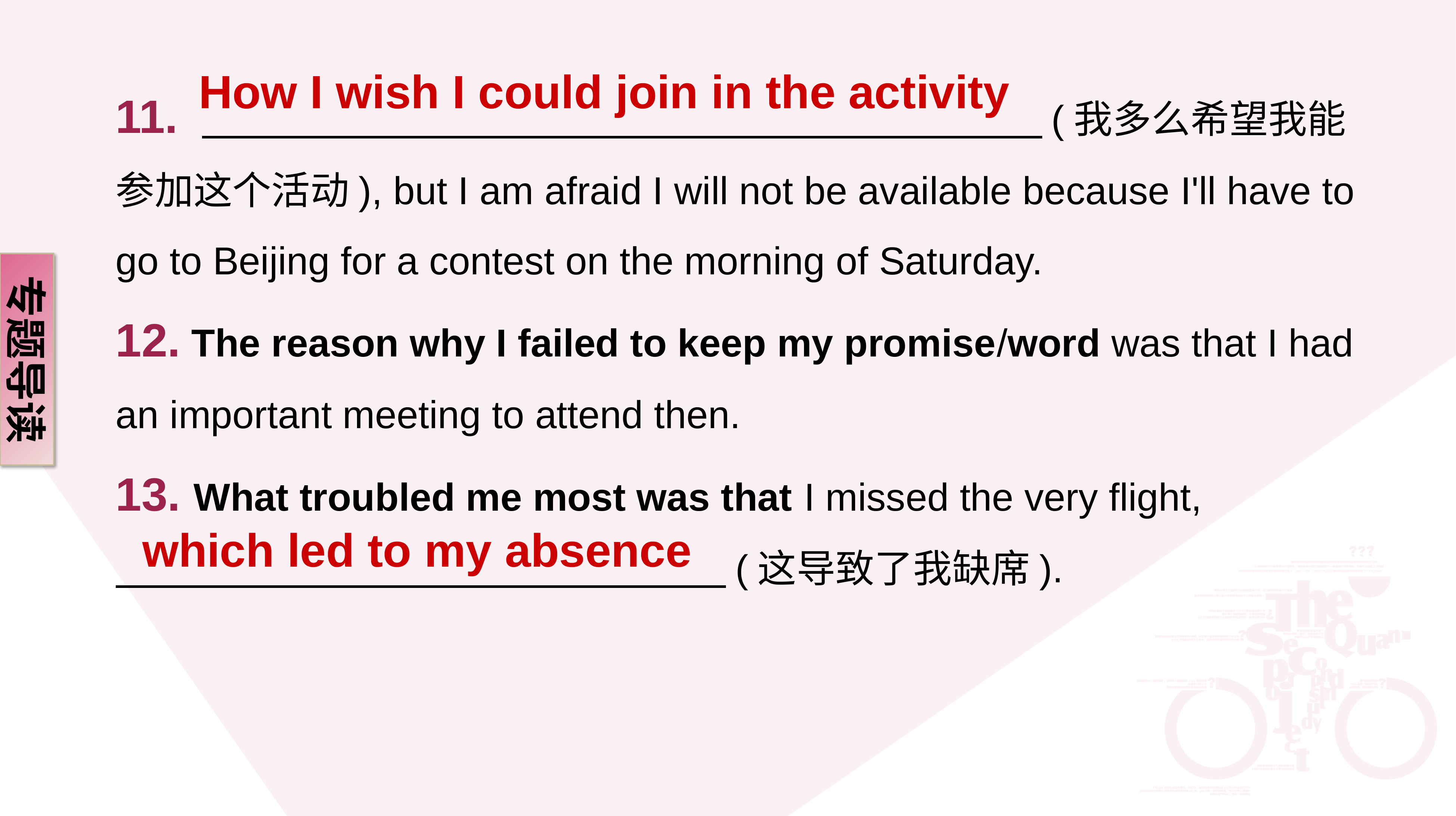

How I wish I could join in the activity
11. 　　　　　　　　　　　　　　　                         　(我多么希望我能参加这个活动), but I am afraid I will not be available because I'll have to go to Beijing for a contest on the morning of Saturday.
12. The reason why I failed to keep my promise/word was that I had an important meeting to attend then.
13. What troubled me most was that I missed the very flight,
　 　　　　　　　　　　　           　(这导致了我缺席).
专题导读
which led to my absence